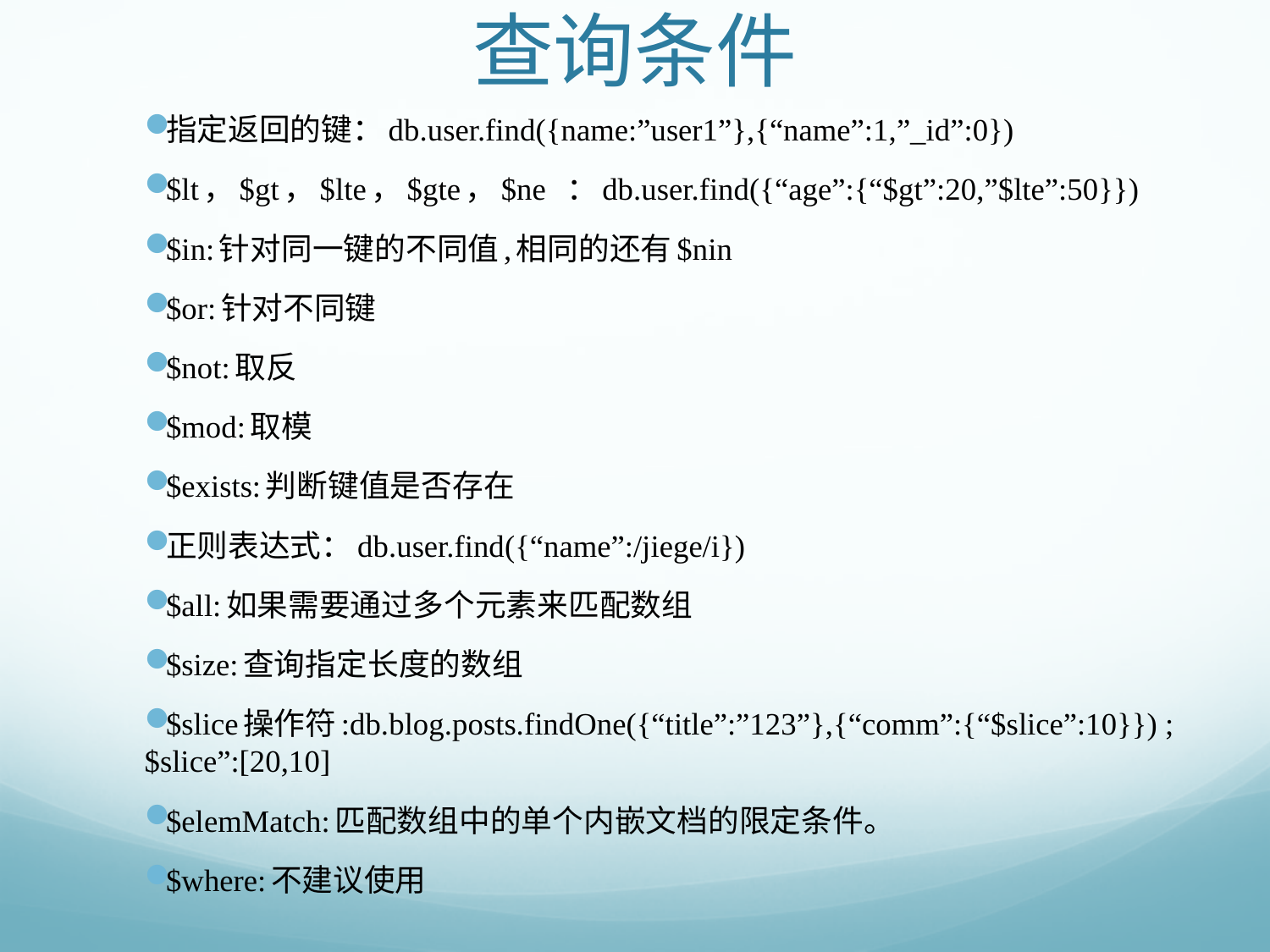

# 查询条件
指定返回的键：db.user.find({name:”user1”},{“name”:1,”_id”:0})
$lt，$gt，$lte，$gte，$ne  ：db.user.find({“age”:{“$gt”:20,”$lte”:50}})
$in:针对同一键的不同值,相同的还有$nin
$or:针对不同键
$not:取反
$mod:取模
$exists:判断键值是否存在
正则表达式：db.user.find({“name”:/jiege/i})
$all:如果需要通过多个元素来匹配数组
$size:查询指定长度的数组
$slice操作符:db.blog.posts.findOne({“title”:”123”},{“comm”:{“$slice”:10}}) ; $slice”:[20,10]
$elemMatch:匹配数组中的单个内嵌文档的限定条件。
$where:不建议使用